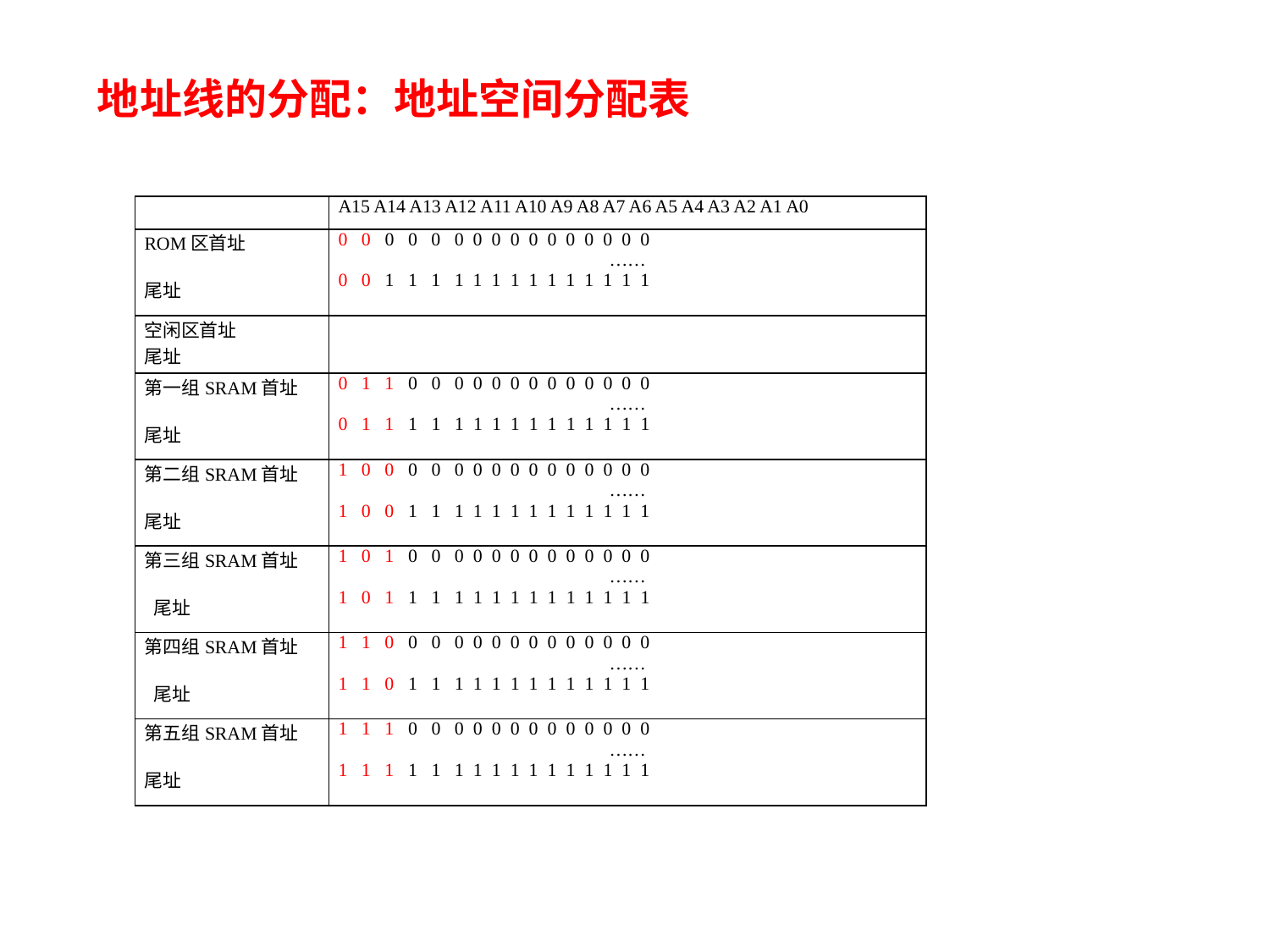

地址线的分配：地址空间分配表
|  | A15 A14 A13 A12 A11 A10 A9 A8 A7 A6 A5 A4 A3 A2 A1 A0 |
| --- | --- |
| ROM区首址 尾址 | 0 0 0 0 0 0 0 0 0 0 0 0 0 0 0 0 …… 0 0 1 1 1 1 1 1 1 1 1 1 1 1 1 1 |
| 空闲区首址 尾址 |  |
| 第一组SRAM首址 尾址 | 0 1 1 0 0 0 0 0 0 0 0 0 0 0 0 0 …… 0 1 1 1 1 1 1 1 1 1 1 1 1 1 1 1 |
| 第二组SRAM首址 尾址 | 1 0 0 0 0 0 0 0 0 0 0 0 0 0 0 0 …… 1 0 0 1 1 1 1 1 1 1 1 1 1 1 1 1 |
| 第三组SRAM首址 尾址 | 1 0 1 0 0 0 0 0 0 0 0 0 0 0 0 0 …… 1 0 1 1 1 1 1 1 1 1 1 1 1 1 1 1 |
| 第四组SRAM首址 尾址 | 1 1 0 0 0 0 0 0 0 0 0 0 0 0 0 0 …… 1 1 0 1 1 1 1 1 1 1 1 1 1 1 1 1 |
| 第五组SRAM首址 尾址 | 1 1 1 0 0 0 0 0 0 0 0 0 0 0 0 0 …… 1 1 1 1 1 1 1 1 1 1 1 1 1 1 1 1 |